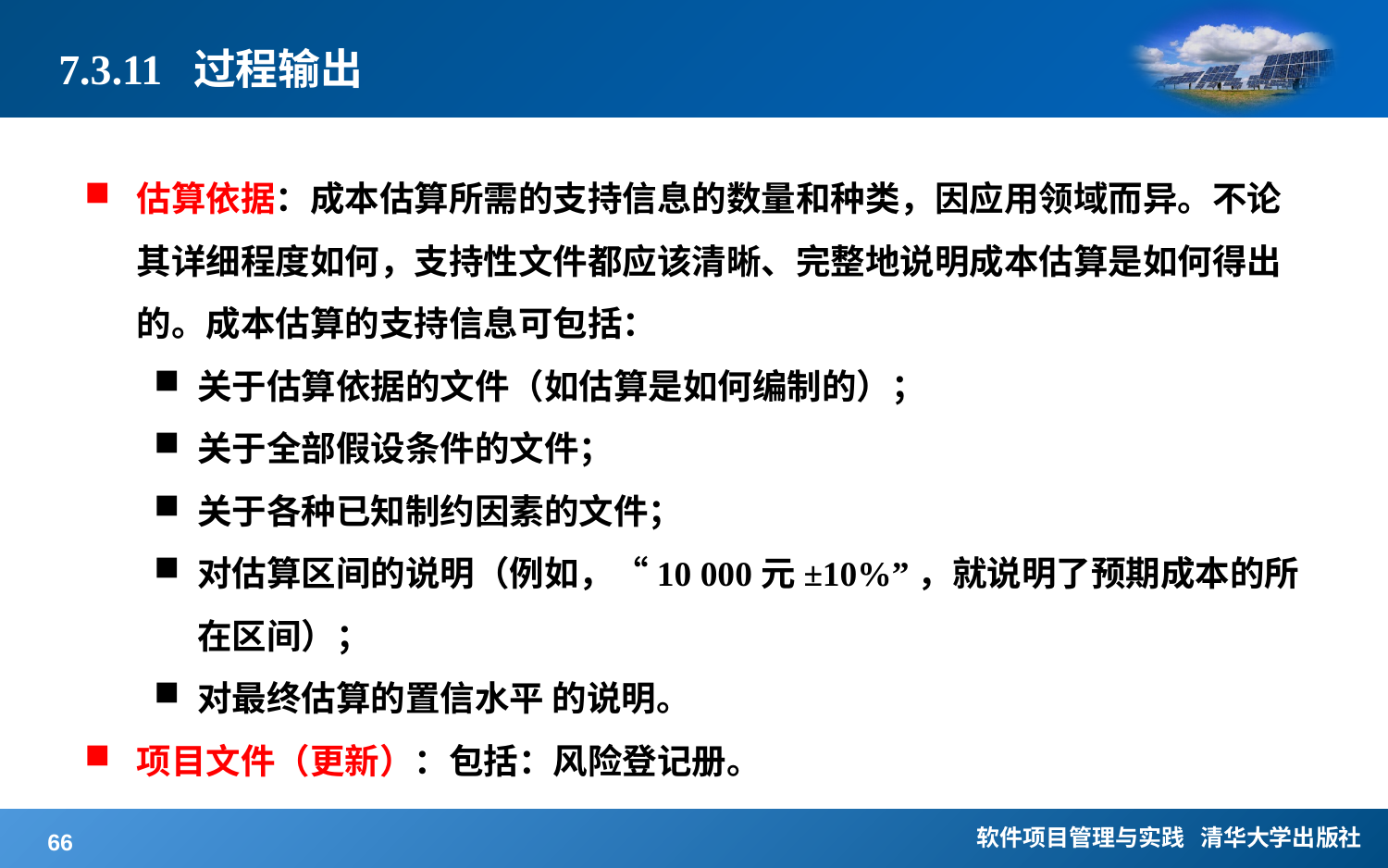

# 7.3.11  过程输出
估算依据：成本估算所需的支持信息的数量和种类，因应用领域而异。不论其详细程度如何，支持性文件都应该清晰、完整地说明成本估算是如何得出的。成本估算的支持信息可包括：
关于估算依据的文件（如估算是如何编制的）；
关于全部假设条件的文件；
关于各种已知制约因素的文件；
对估算区间的说明（例如，“10 000元±10%”，就说明了预期成本的所在区间）；
对最终估算的置信水平 的说明。
项目文件（更新）：包括：风险登记册。